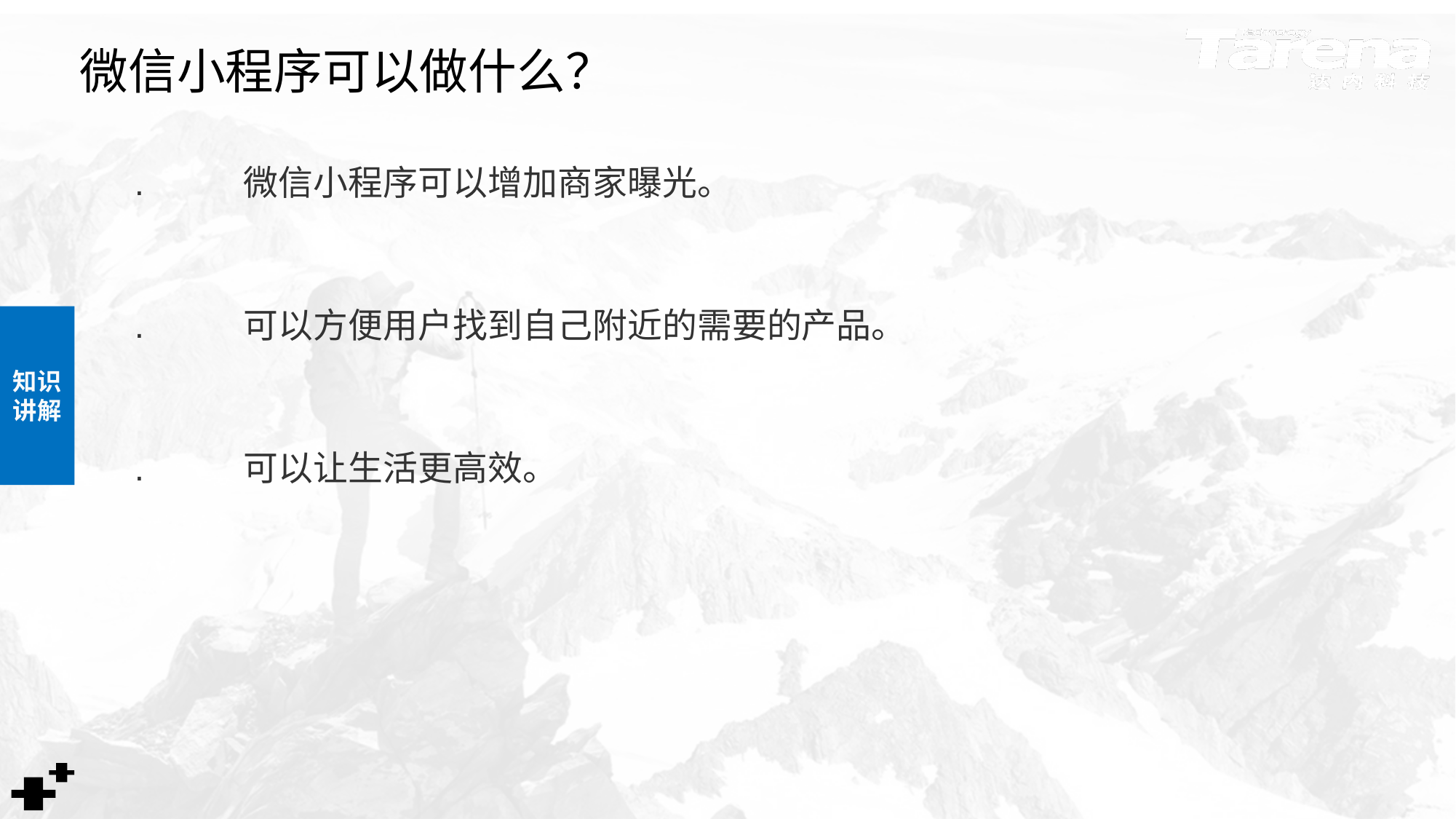

# 微信小程序可以做什么？
	.	微信小程序可以增加商家曝光。
	.	可以方便用户找到自己附近的需要的产品。
	.	可以让生活更高效。